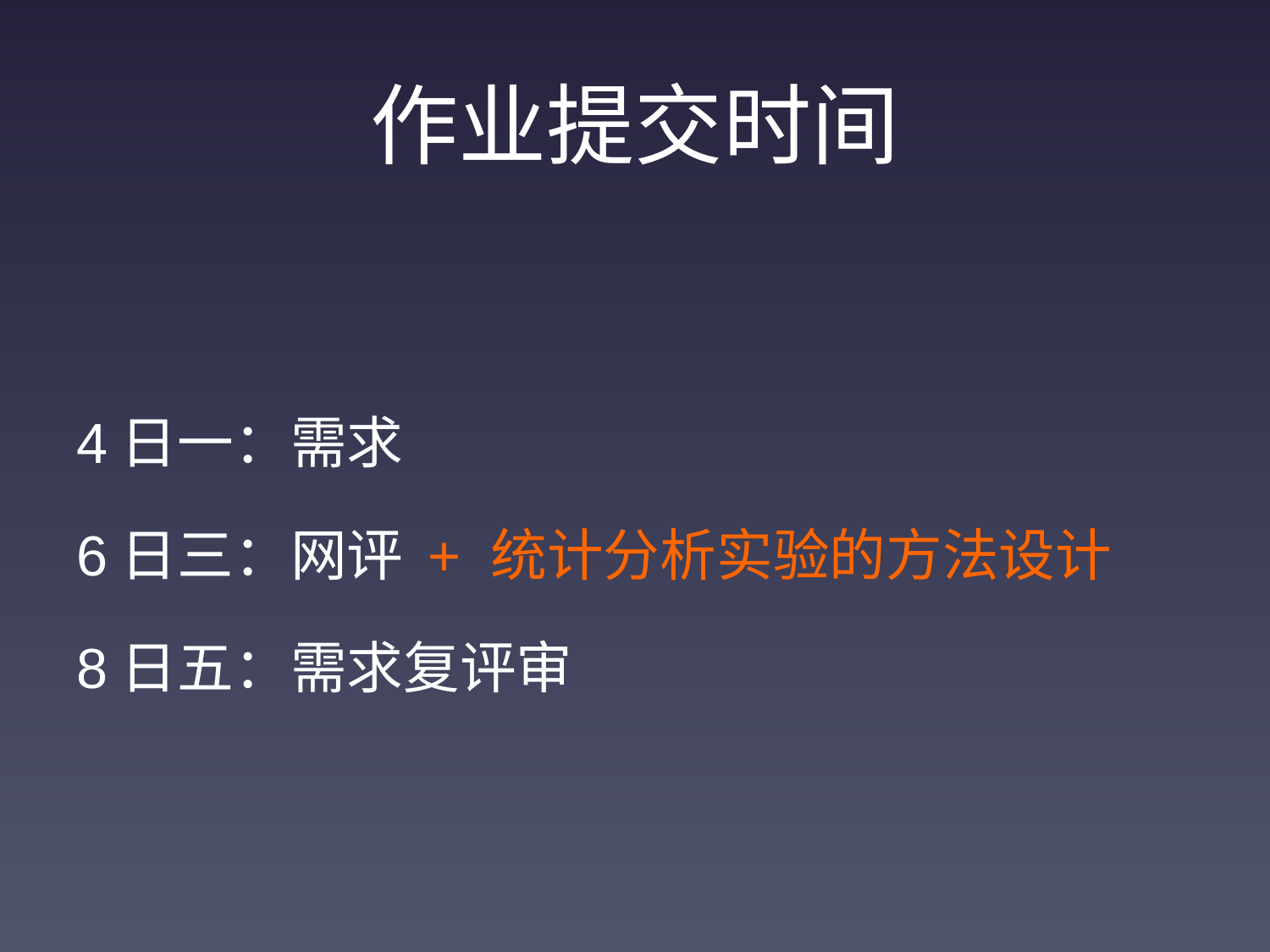

# 作业提交时间
4日一：需求
6日三：网评
8日五：需求复评审
            + 统计分析实验的方法设计